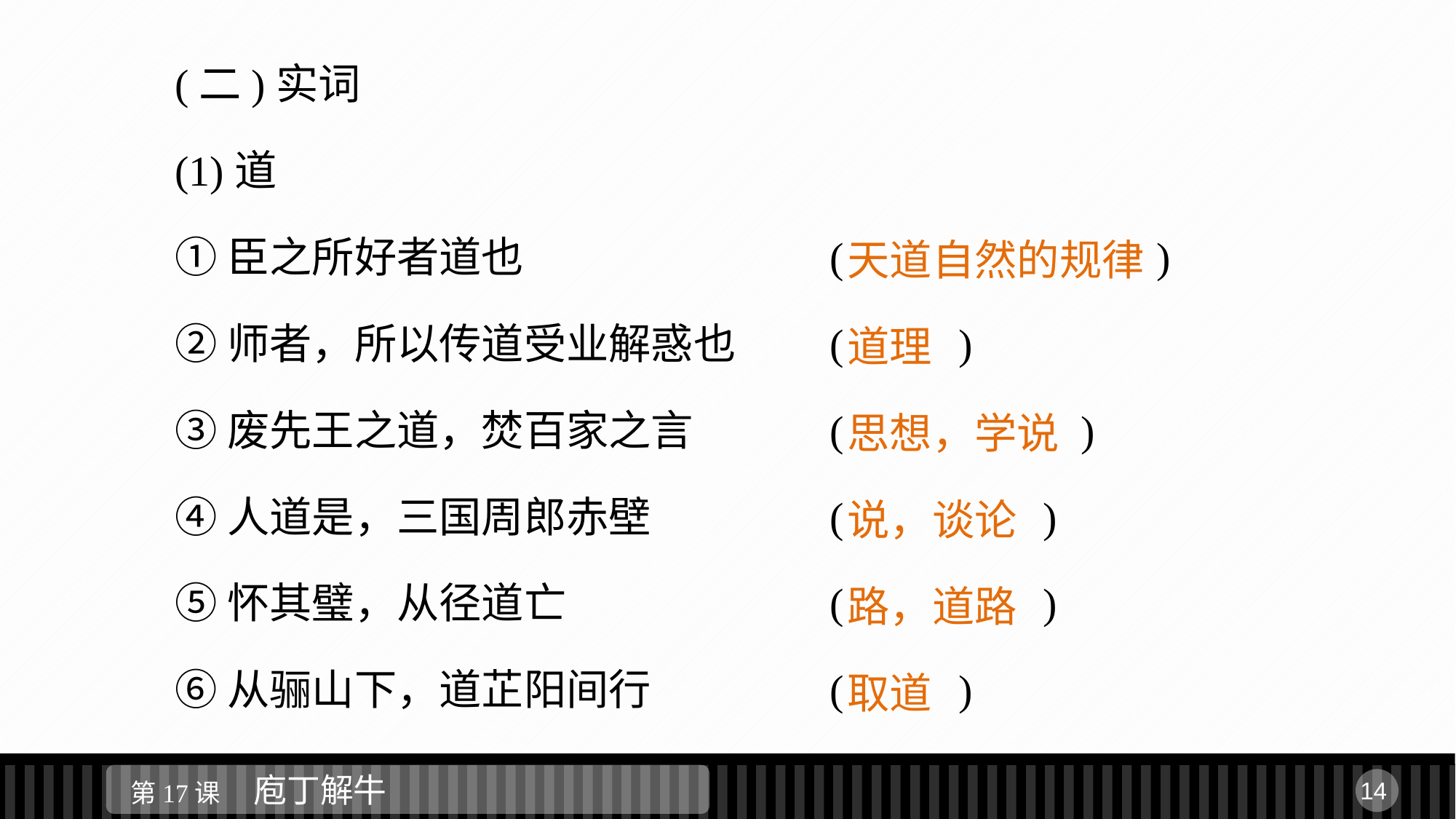

(二)实词
(1)道
①臣之所好者道也			(　　             　　)
②师者，所以传道受业解惑也	(　　 )
③废先王之道，焚百家之言		(　　     　　)
④人道是，三国周郎赤壁		(　　 　　)
⑤怀其璧，从径道亡			(　　 　　)
⑥从骊山下，道芷阳间行		(　　 )
天道自然的规律
道理
思想，学说
说，谈论
路，道路
取道